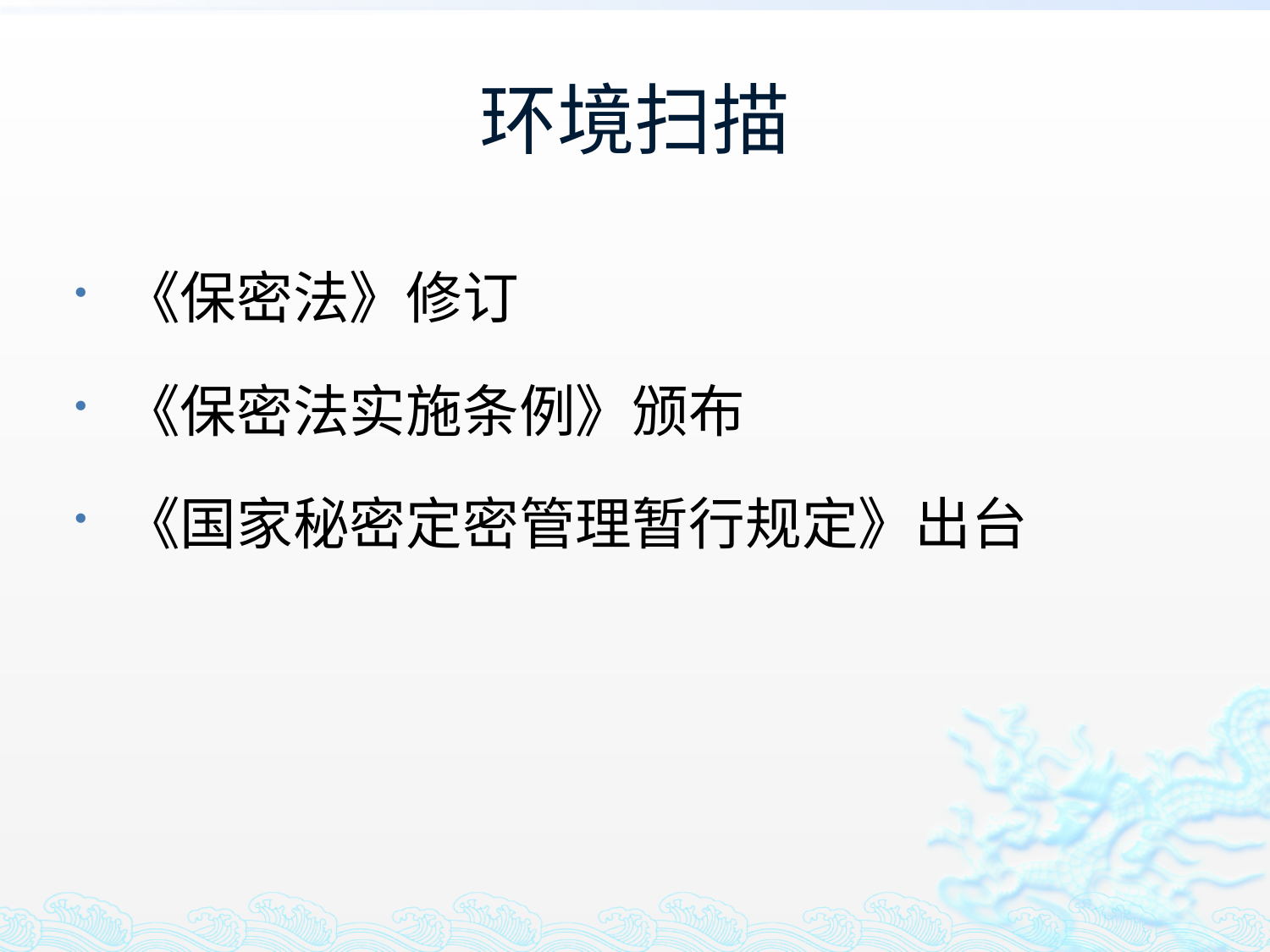

# 环境扫描
《保密法》修订
《保密法实施条例》颁布
《国家秘密定密管理暂行规定》出台